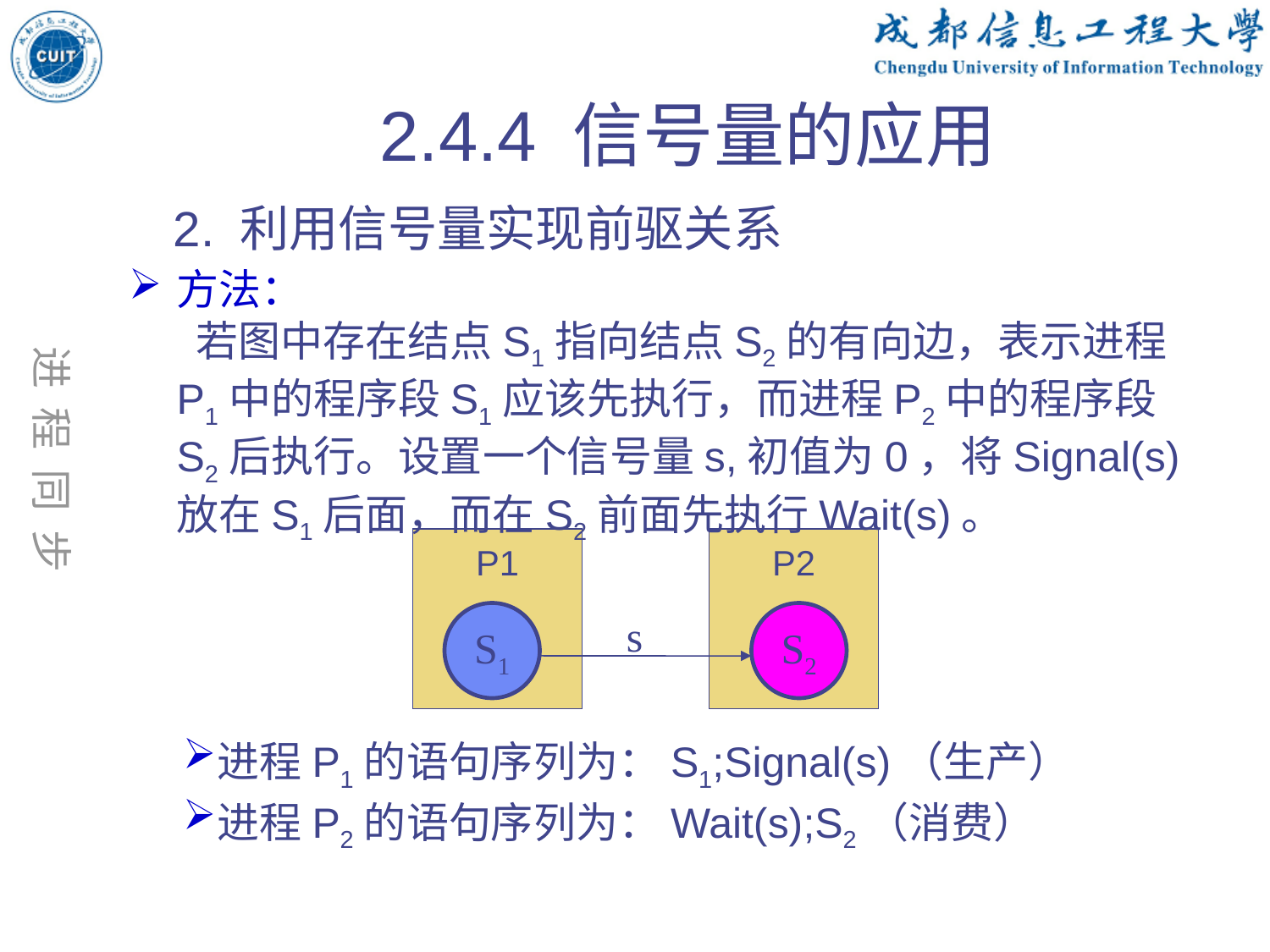

2.4.4 信号量的应用
 进  程  同  步
2. 利用信号量实现前驱关系

方法：
      若图中存在结点S1指向结点S2的有向边，表示进程P1中的程序段S1应该先执行，而进程P2中的程序段S2后执行。设置一个信号量s,初值为0，将Signal(s)放在S1后面，而在S2前面先执行Wait(s)。
P1

P2

S1
S1
s
S2

进程P1的语句序列为：S1;Signal(s)（生产）
进程P2的语句序列为：Wait(s);S2（消费）